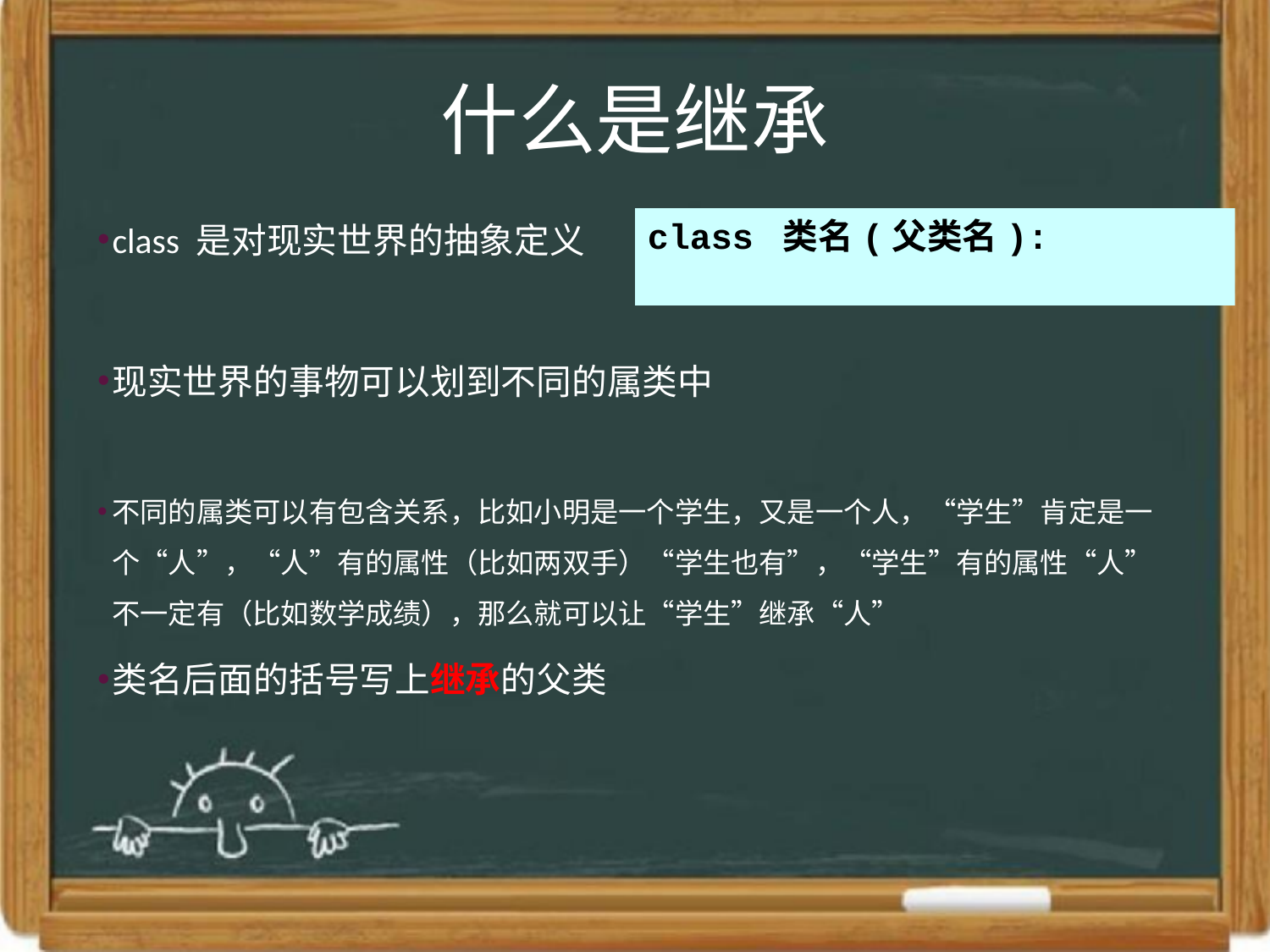

# 什么是继承
class 是对现实世界的抽象定义

现实世界的事物可以划到不同的属类中

不同的属类可以有包含关系，比如小明是一个学生，又是一个人，“学生”肯定是一个“人”，“人”有的属性（比如两双手）“学生也有”，“学生”有的属性“人”不一定有（比如数学成绩），那么就可以让“学生”继承“人”
类名后面的括号写上继承的父类
class 类名(父类名):